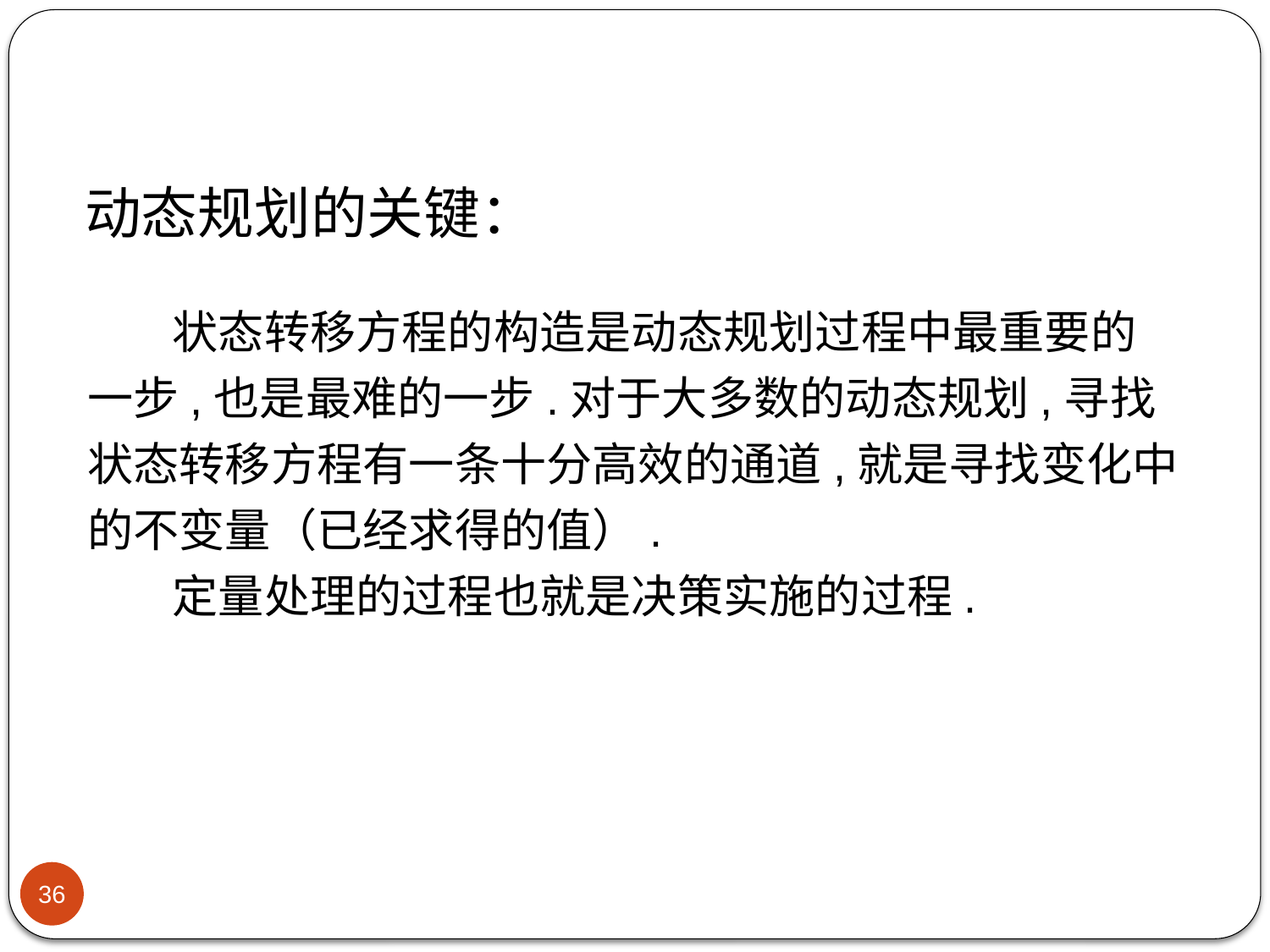

动态规划的关键：
状态转移方程的构造是动态规划过程中最重要的一步,也是最难的一步.对于大多数的动态规划,寻找状态转移方程有一条十分高效的通道,就是寻找变化中的不变量（已经求得的值）.
定量处理的过程也就是决策实施的过程.
36